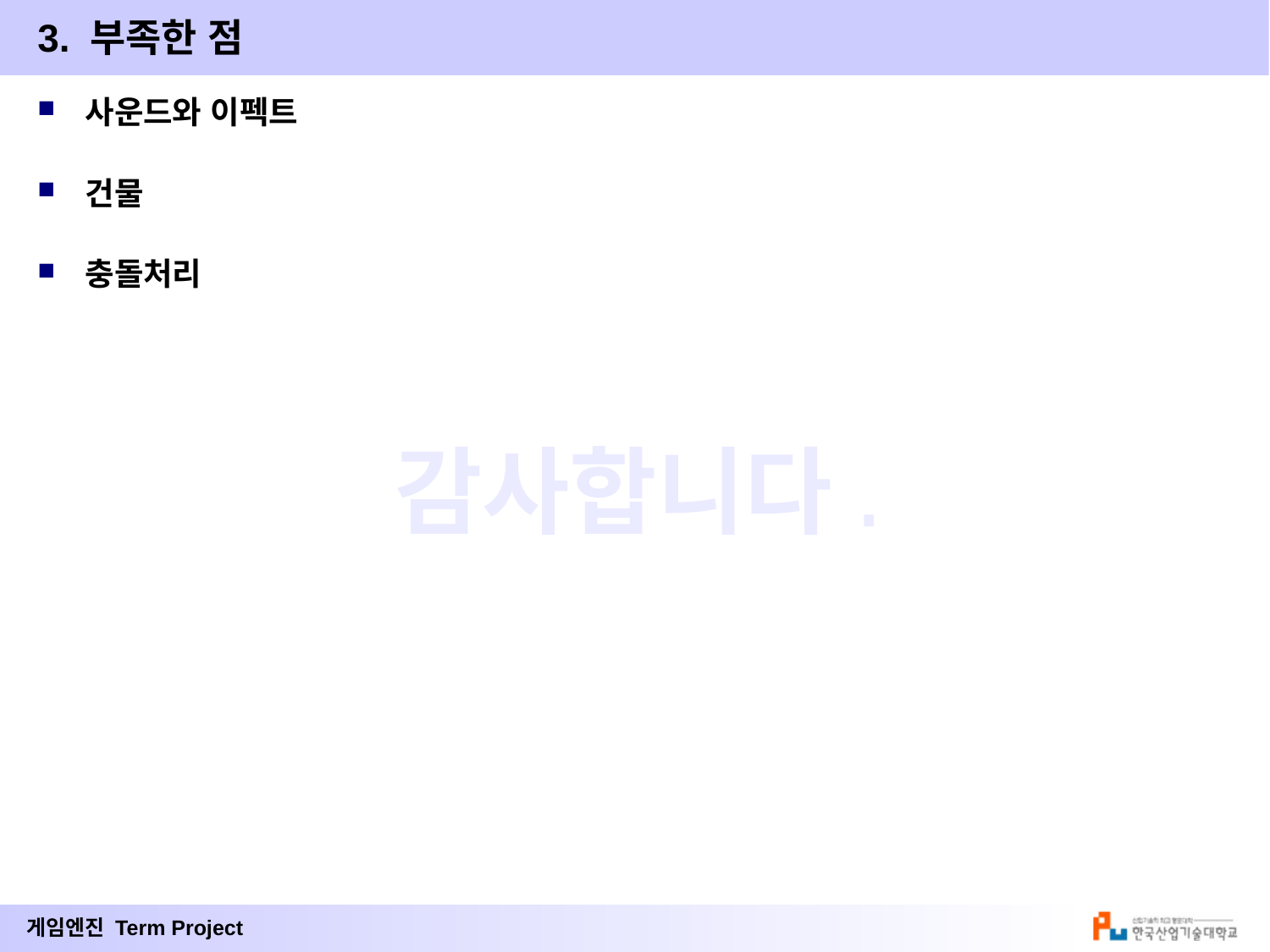

3. 부족한 점
사운드와 이펙트

건물

충돌처리
감사합니다.